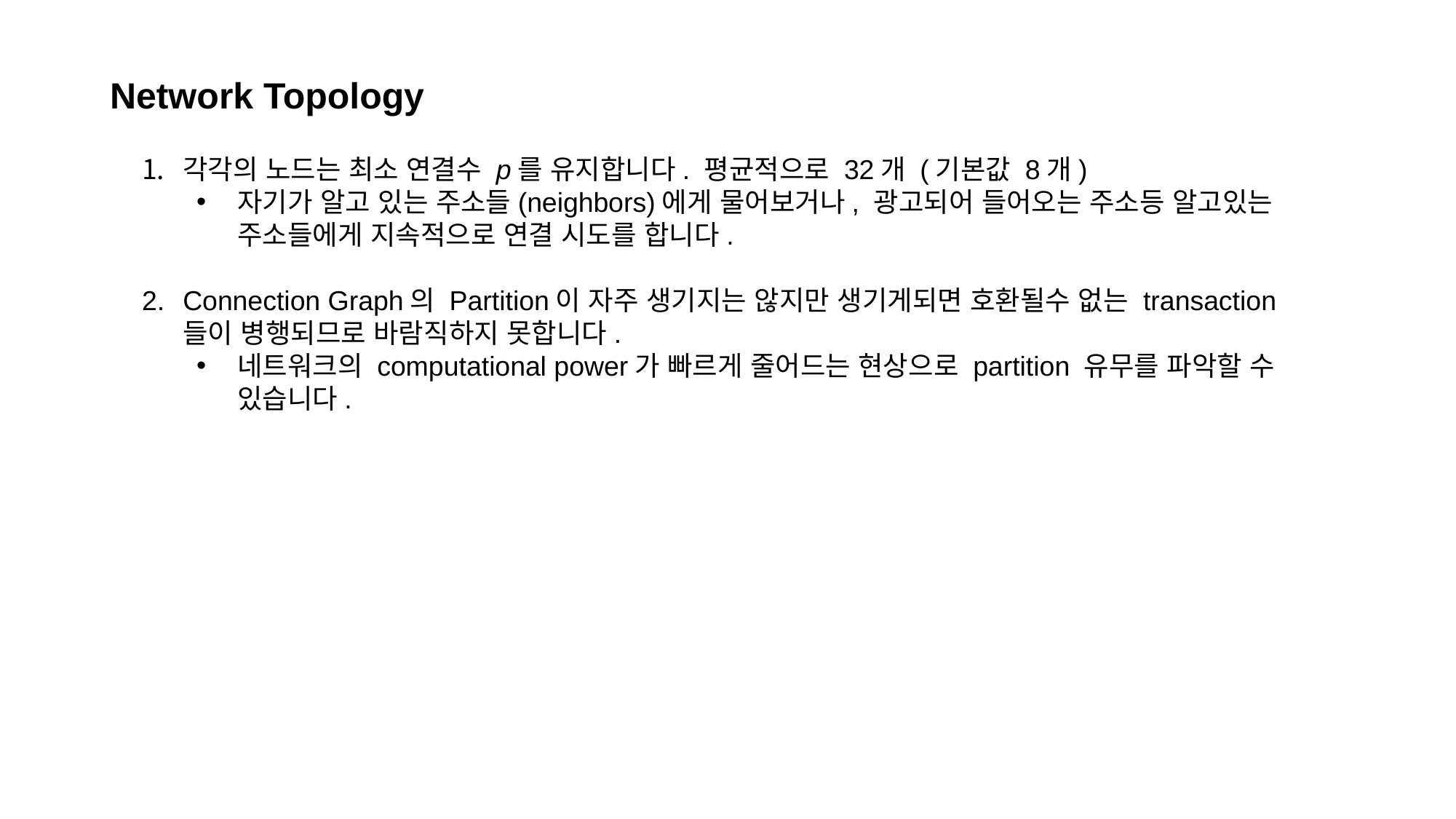

Network Topology
각각의 노드는 최소 연결수 p를 유지합니다. 평균적으로 32개 (기본값 8개)
자기가 알고 있는 주소들(neighbors)에게 물어보거나, 광고되어 들어오는 주소등 알고있는 주소들에게 지속적으로 연결 시도를 합니다.

Connection Graph의 Partition이 자주 생기지는 않지만 생기게되면 호환될수 없는 transaction들이 병행되므로 바람직하지 못합니다.
네트워크의 computational power가 빠르게 줄어드는 현상으로 partition 유무를 파악할 수 있습니다.